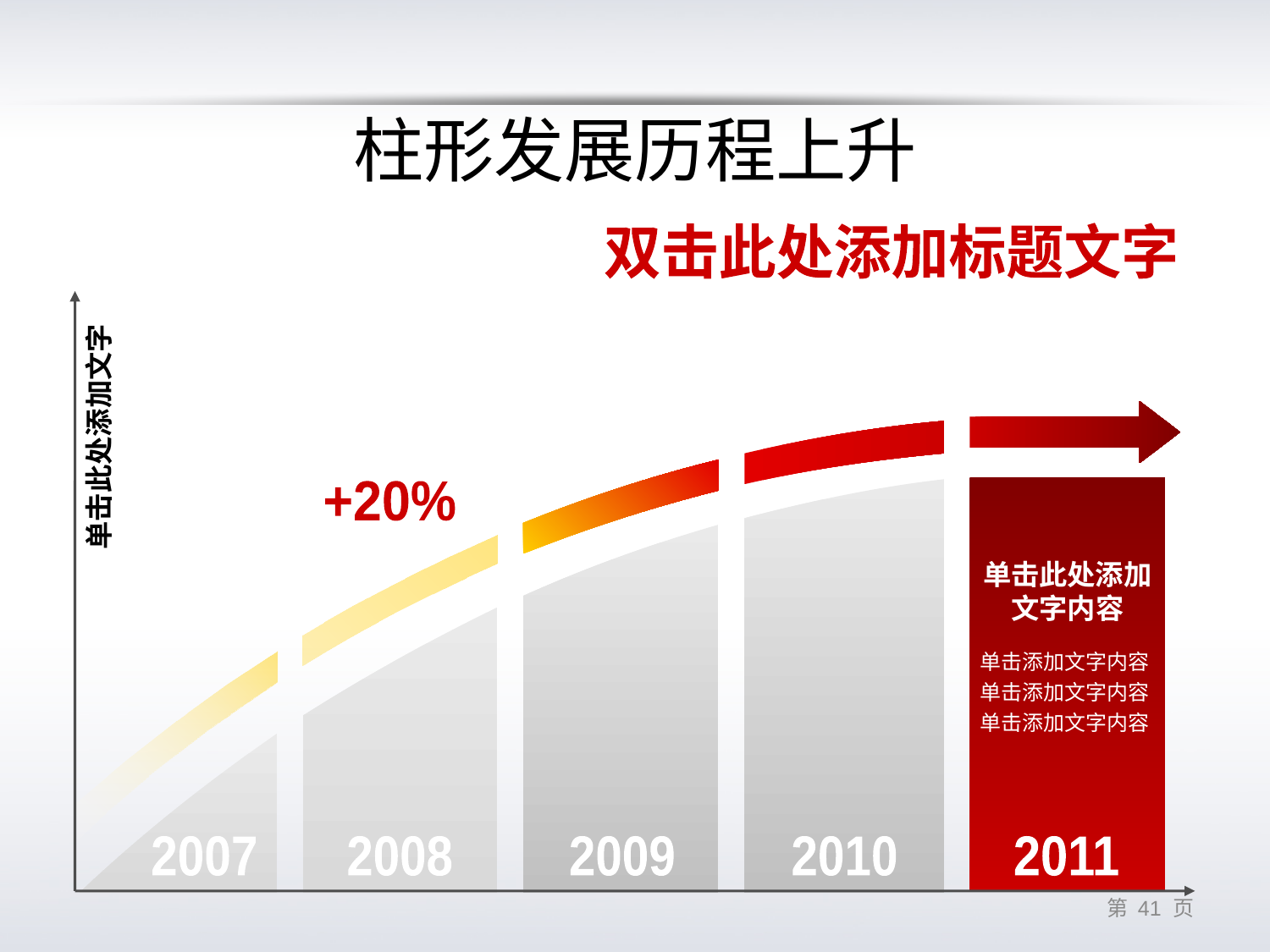

# 柱形发展历程上升
双击此处添加标题文字

单击此处添加文字

+20%

单击此处添加
文字内容

单击添加文字内容
单击添加文字内容
单击添加文字内容

2007
2008
2009
2010
2011
第 41 页